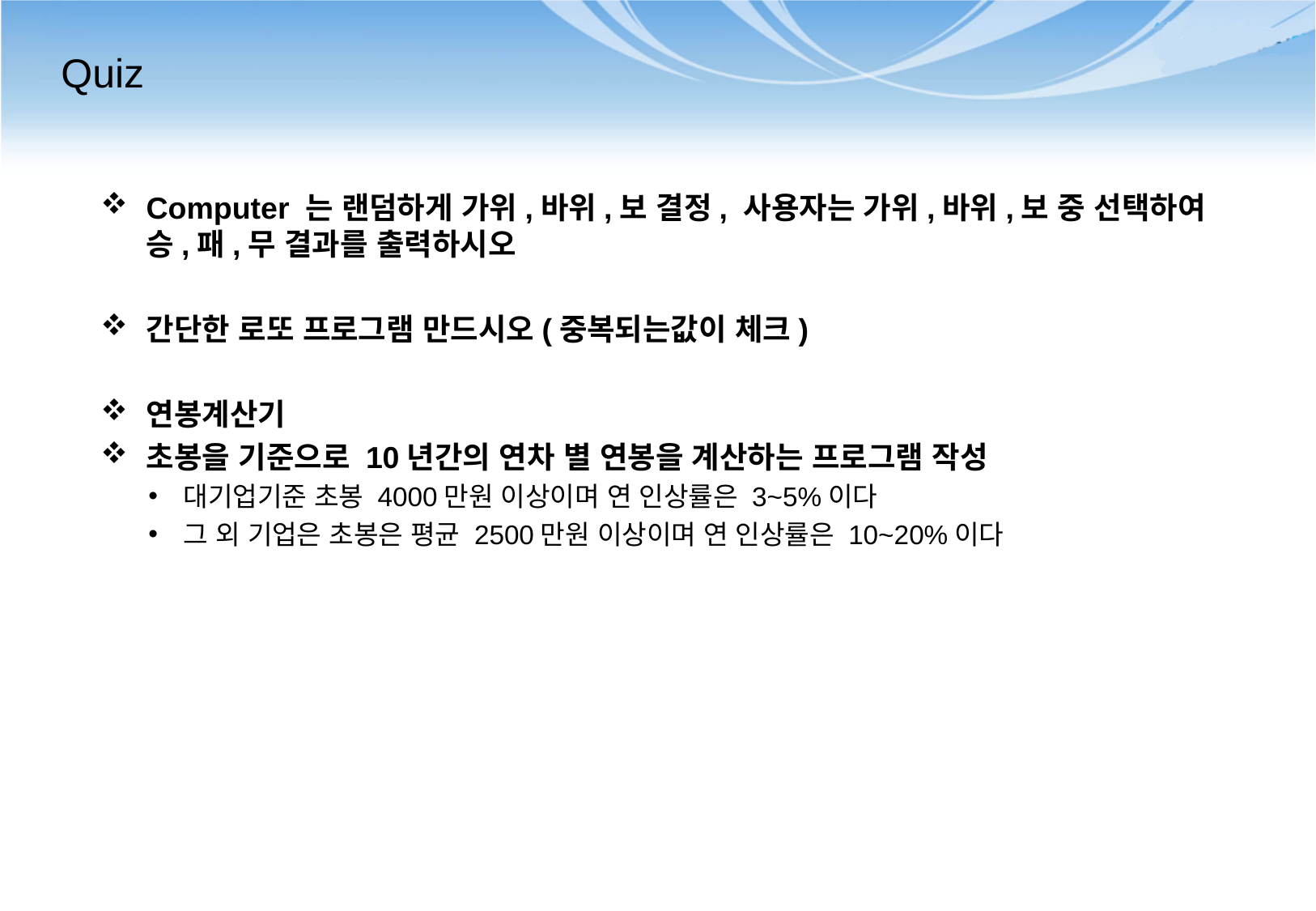

# Quiz
Computer 는 랜덤하게 가위,바위,보 결정, 사용자는 가위,바위,보 중 선택하여 승,패,무 결과를 출력하시오

간단한 로또 프로그램 만드시오(중복되는값이 체크)

연봉계산기
초봉을 기준으로 10년간의 연차 별 연봉을 계산하는 프로그램 작성
대기업기준 초봉 4000만원 이상이며 연 인상률은 3~5%이다
그 외 기업은 초봉은 평균 2500만원 이상이며 연 인상률은 10~20%이다